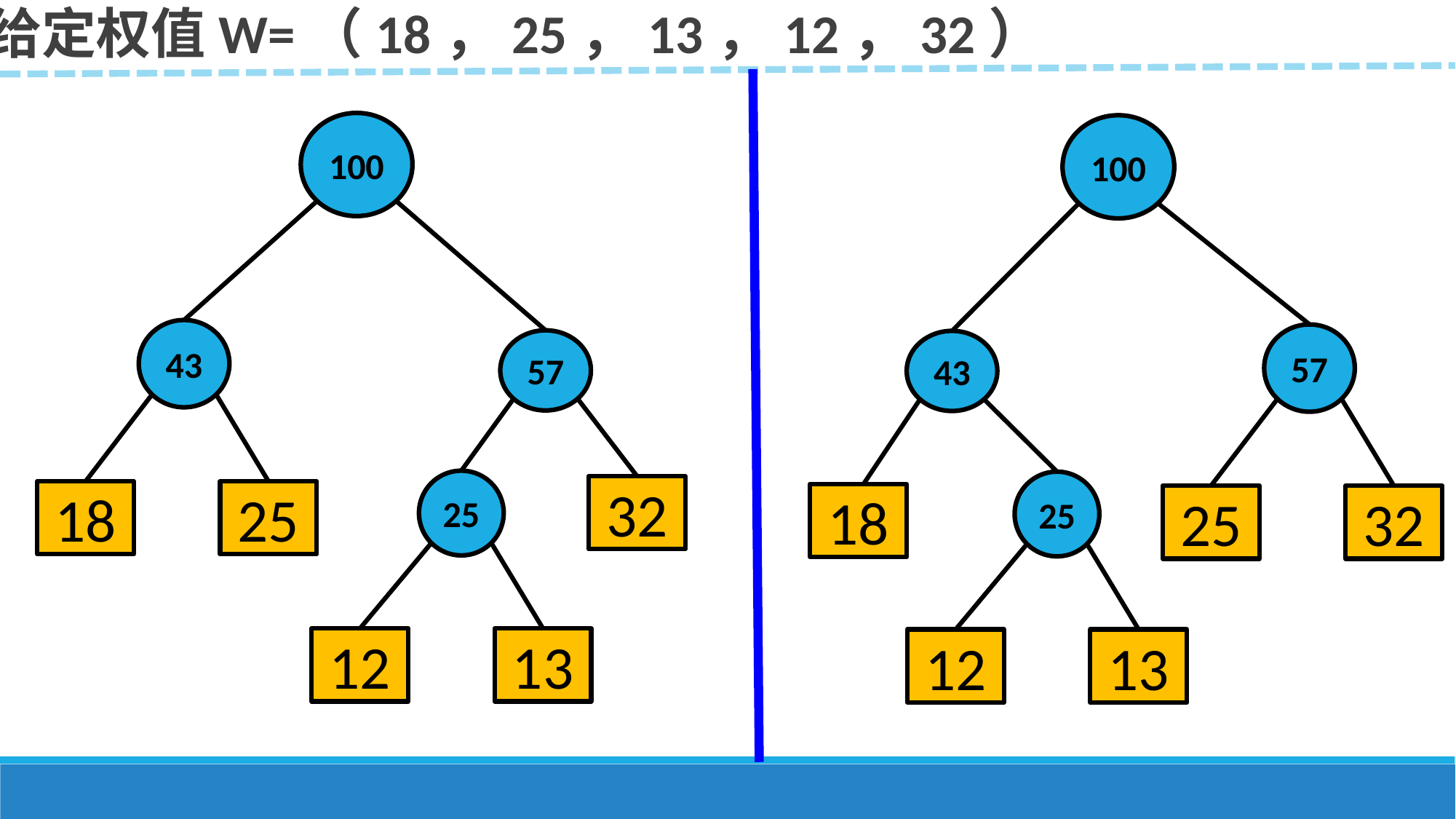

给定权值W=（18，25，13，12，32）
100
100
43
57
57
43
25
25
32
18
25
18
25
32
12
13
12
13